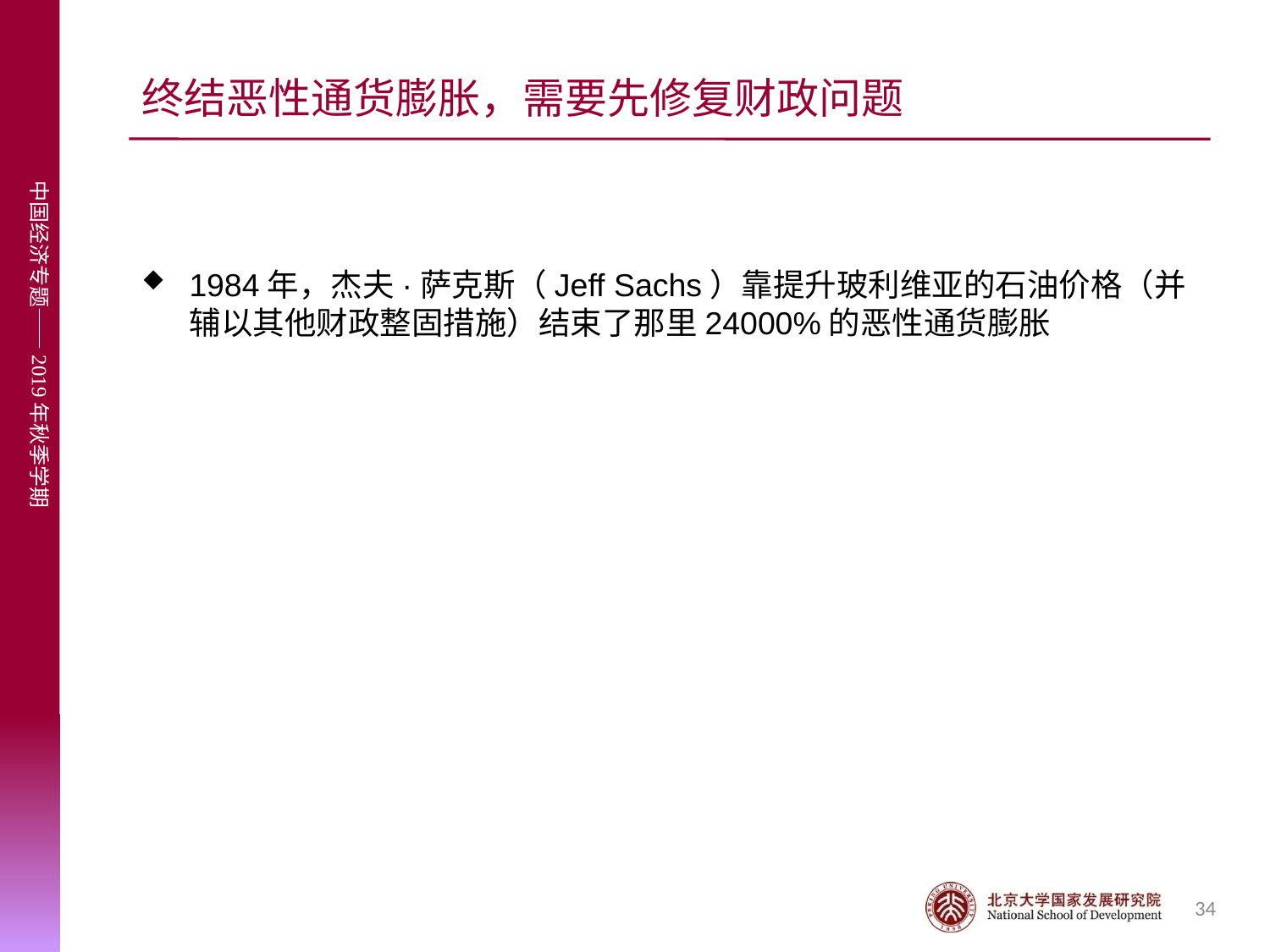

# 终结恶性通货膨胀，需要先修复财政问题

1984年，杰夫·萨克斯（Jeff Sachs）靠提升玻利维亚的石油价格（并辅以其他财政整固措施）结束了那里24000%的恶性通货膨胀
34